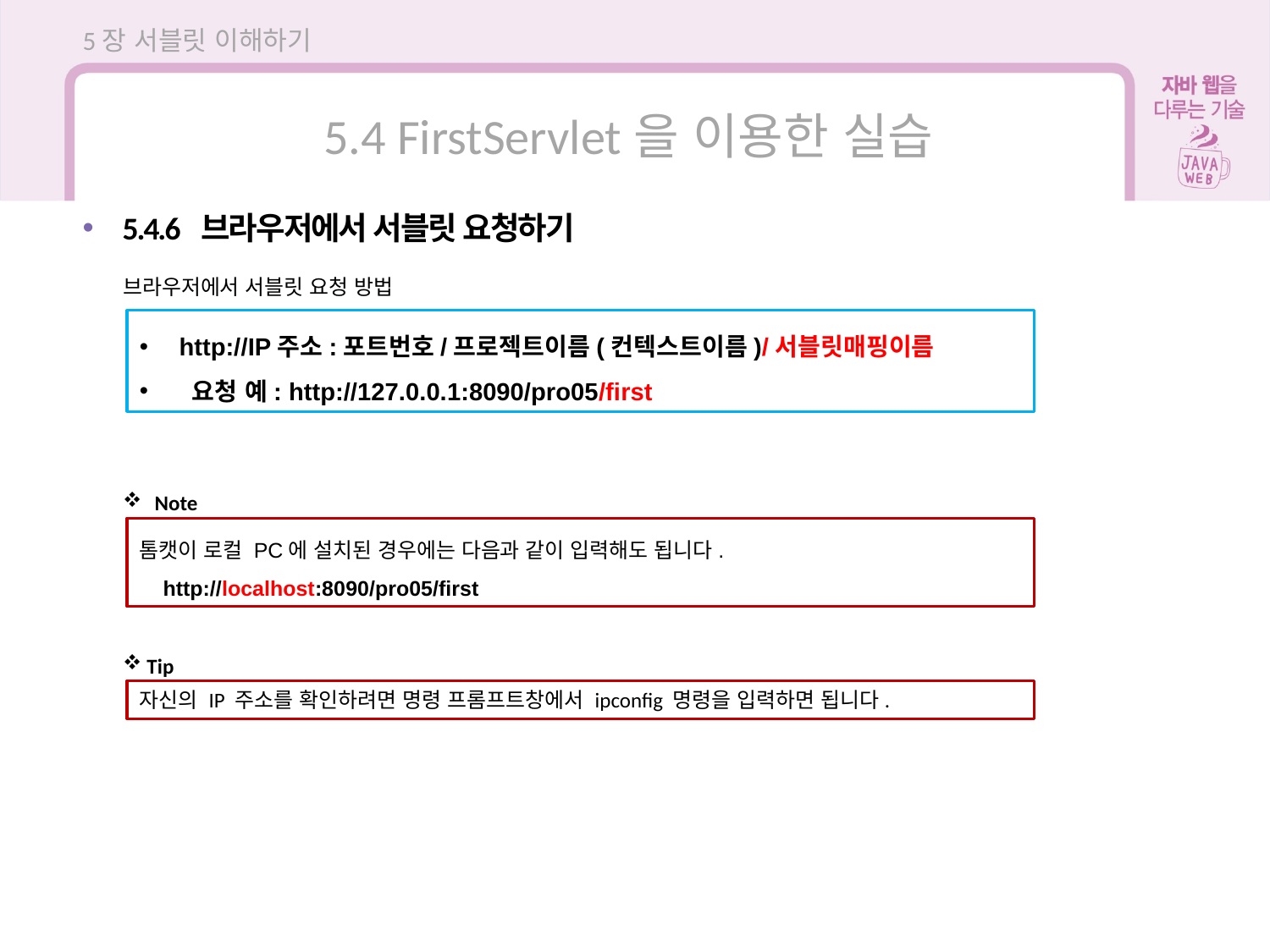

5장 서블릿 이해하기
5.4 FirstServlet을 이용한 실습
5.4.6  브라우저에서 서블릿 요청하기
브라우저에서 서블릿 요청 방법
http://IP주소:포트번호/프로젝트이름(컨텍스트이름)/서블릿매핑이름
 요청 예: http://127.0.0.1:8090/pro05/first
Note
톰캣이 로컬 PC에 설치된 경우에는 다음과 같이 입력해도 됩니다.
    http://localhost:8090/pro05/first
Tip
자신의 IP 주소를 확인하려면 명령 프롬프트창에서 ipconfig 명령을 입력하면 됩니다.